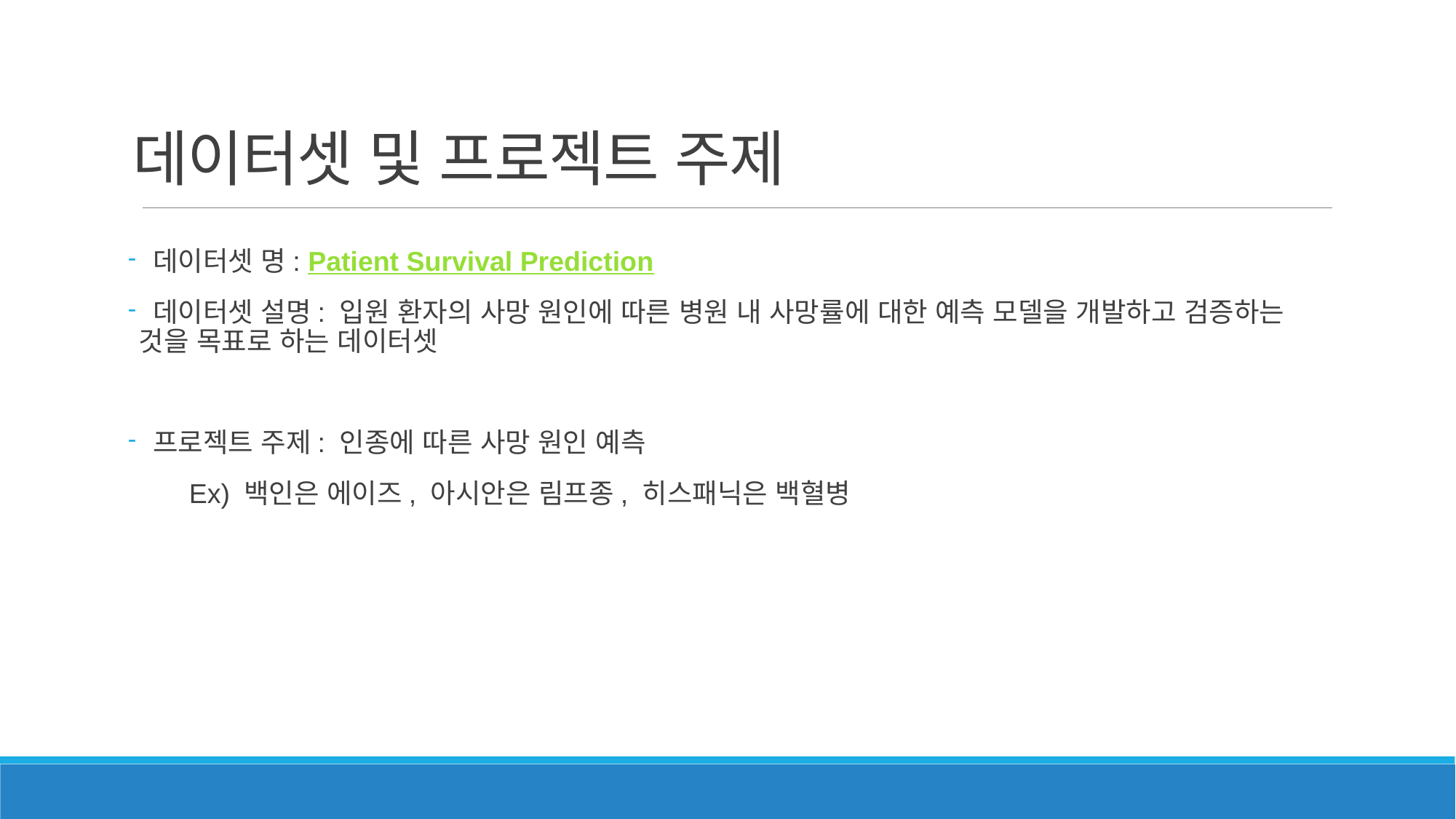

# 데이터셋 및 프로젝트 주제
 데이터셋 명: Patient Survival Prediction
 데이터셋 설명: 입원 환자의 사망 원인에 따른 병원 내 사망률에 대한 예측 모델을 개발하고 검증하는 것을 목표로 하는 데이터셋

 프로젝트 주제: 인종에 따른 사망 원인 예측
        Ex) 백인은 에이즈, 아시안은 림프종, 히스패닉은 백혈병